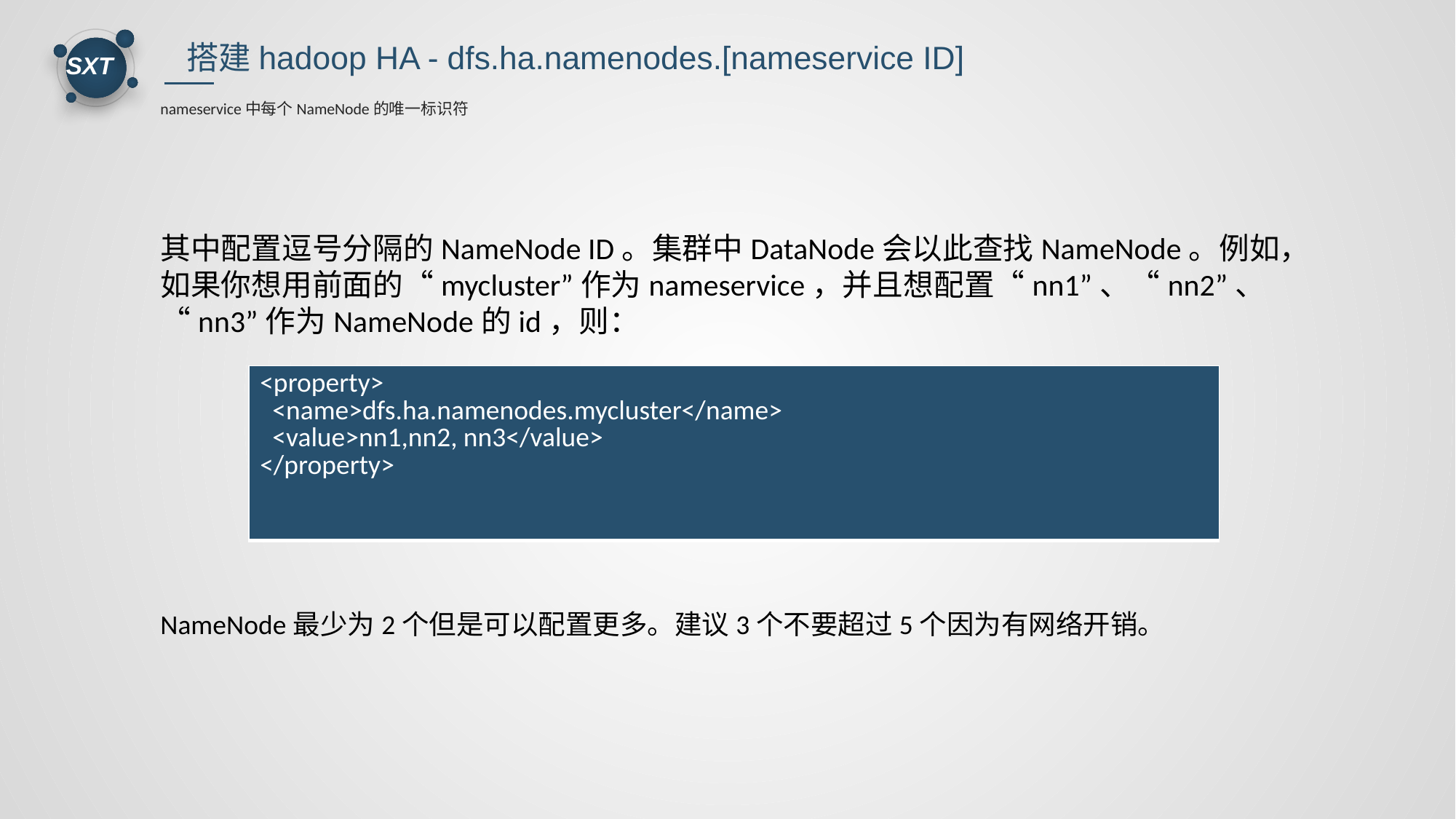

搭建hadoop HA - dfs.ha.namenodes.[nameservice ID]
nameservice中每个NameNode的唯一标识符
其中配置逗号分隔的NameNode ID。集群中DataNode会以此查找NameNode。例如，如果你想用前面的“mycluster”作为nameservice，并且想配置“nn1”、“nn2”、“nn3”作为NameNode的id，则：
| <property> <name>dfs.ha.namenodes.mycluster</name> <value>nn1,nn2, nn3</value> </property> |
| --- |
NameNode最少为2个但是可以配置更多。建议3个不要超过5个因为有网络开销。